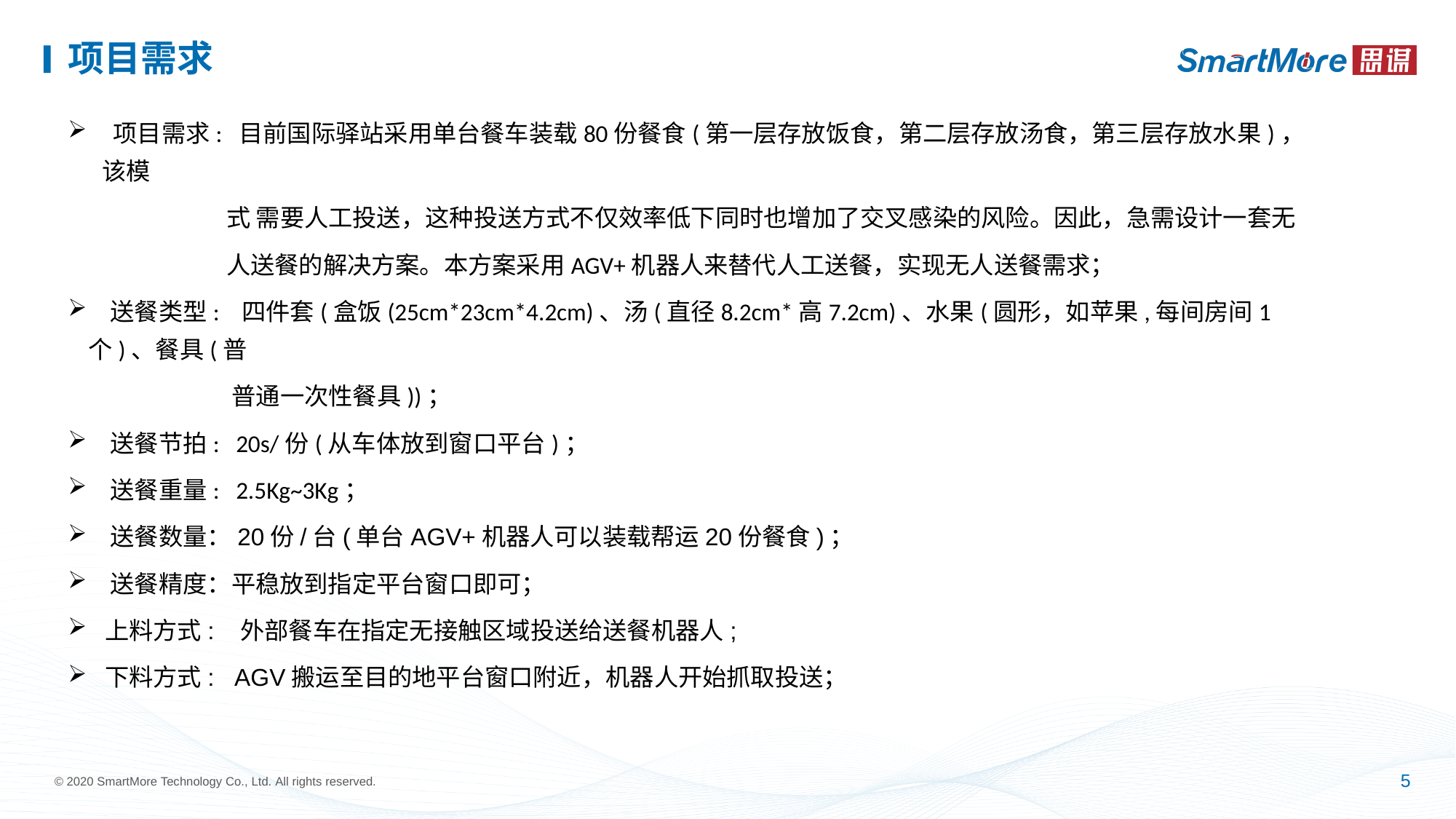

# 项目需求
 项目需求:  目前国际驿站采用单台餐车装载80份餐食(第一层存放饭食，第二层存放汤食，第三层存放水果)，该模
                            式 需要人工投送，这种投送方式不仅效率低下同时也增加了交叉感染的风险。因此，急需设计一套无
                            人送餐的解决方案。本方案采用AGV+机器人来替代人工送餐，实现无人送餐需求；
   送餐类型:   四件套(盒饭(25cm*23cm*4.2cm)、汤(直径8.2cm*高7.2cm)、水果(圆形，如苹果,每间房间1个)、餐具(普
                             普通一次性餐具))；
   送餐节拍:   20s/份(从车体放到窗口平台)；
   送餐重量:   2.5Kg~3Kg；
   送餐数量：20份/台(单台AGV+机器人可以装载帮运20份餐食)；
   送餐精度：平稳放到指定平台窗口即可；
  上料方式:   外部餐车在指定无接触区域投送给送餐机器人;
  下料方式:   AGV搬运至目的地平台窗口附近，机器人开始抓取投送；